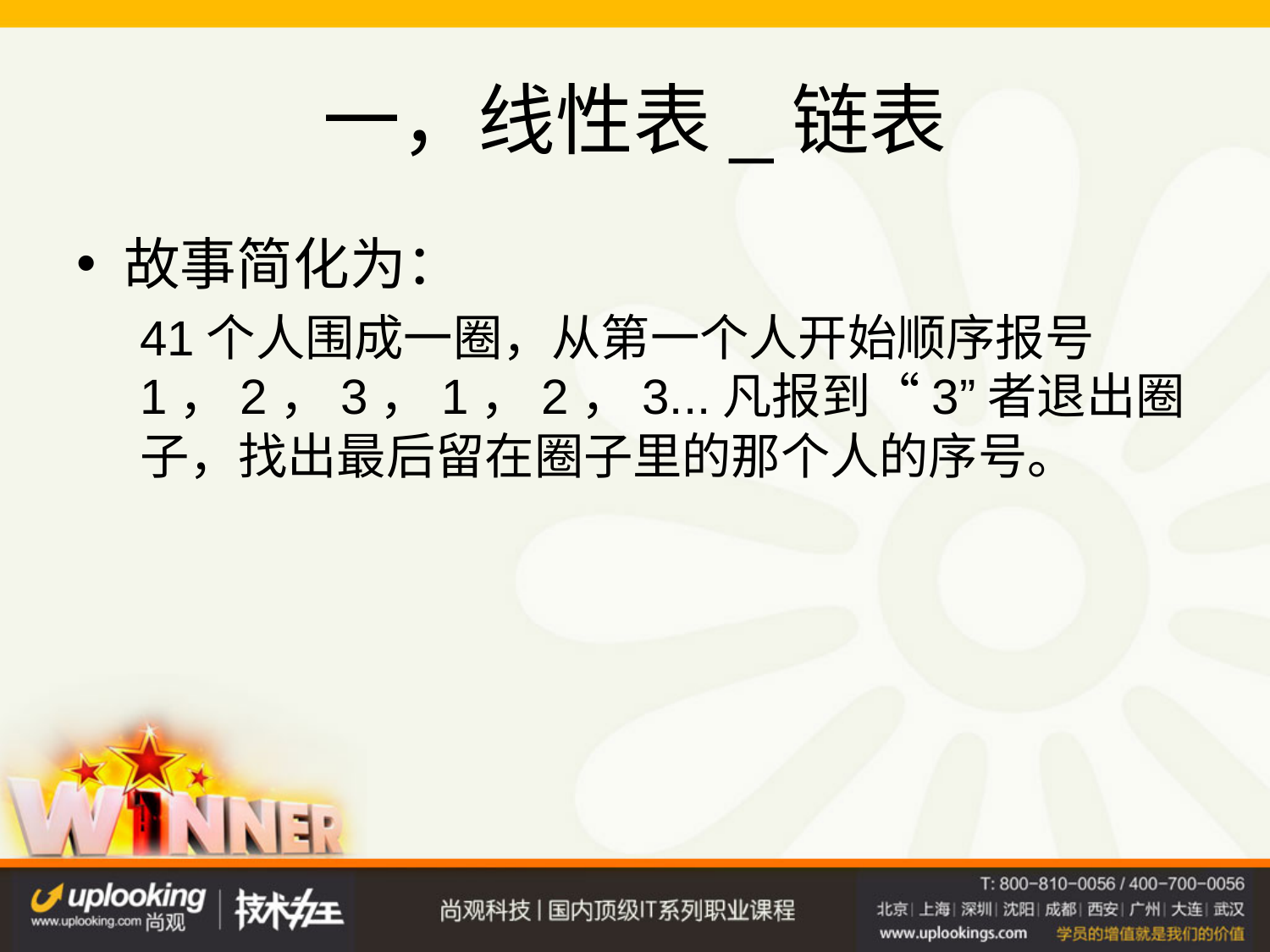

# 一，线性表_链表
故事简化为：
41个人围成一圈，从第一个人开始顺序报号1，2，3，1，2，3...凡报到“3”者退出圈子，找出最后留在圈子里的那个人的序号。